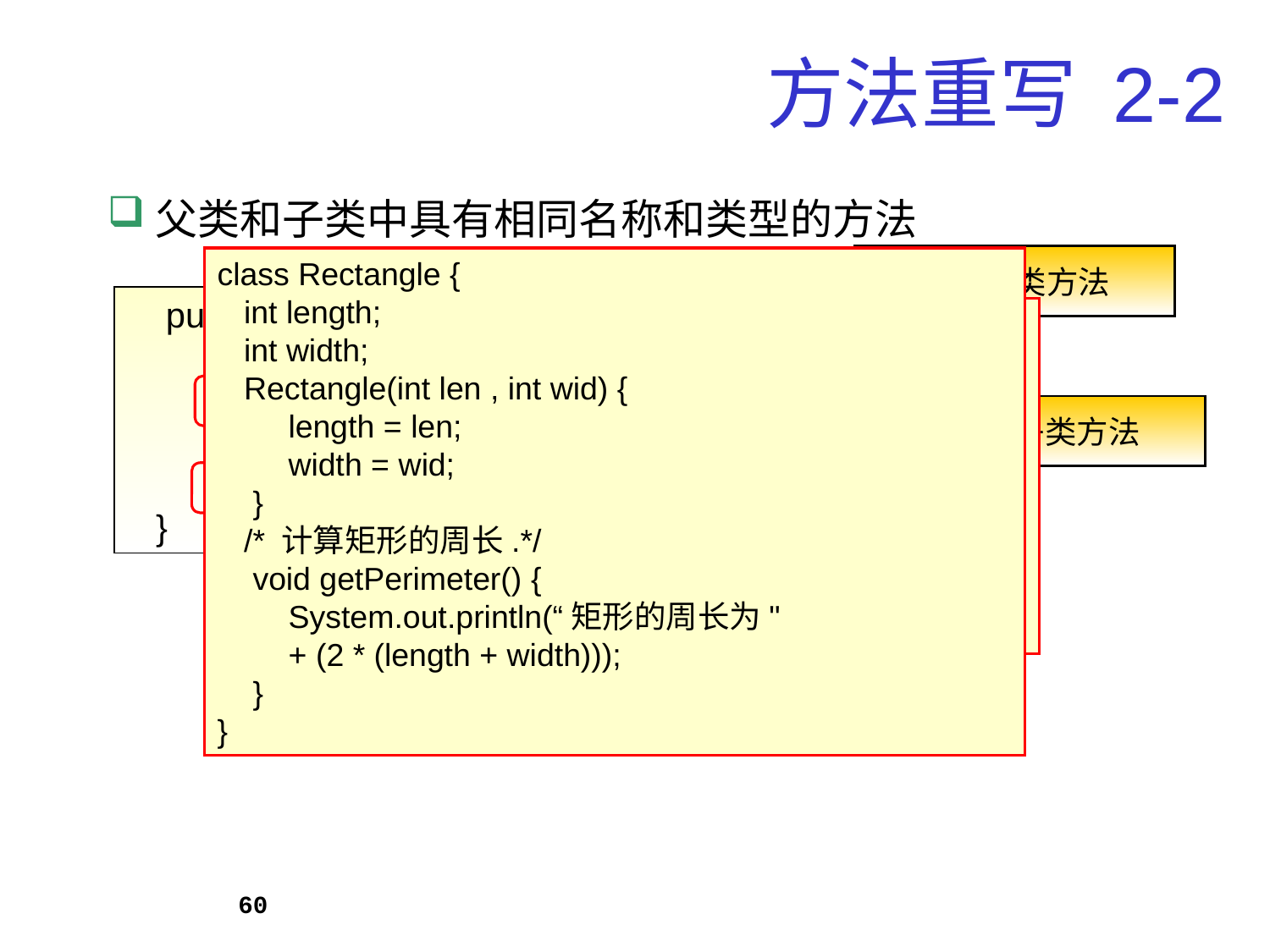

# 方法重写 2-2
父类和子类中具有相同名称和类型的方法
class Rectangle {
   int length;
   int width;
   Rectangle(int len , int wid) {
        length = len;
        width = wid;
    }
   /* 计算矩形的周长.*/
    void getPerimeter() {
        System.out.println(“矩形的周长为"
        + (2 * (length + width)));
    }
}
调用父类方法
    public static void main(String [] arg) {
        Rectangle rectObj = new Rectangle(10, 15);
        rectObj.getPerimeter();
        Rectangle sqObj= new Square(15);
        sqObj.getPerimeter();
   }
class Square extends Rectangle {
    Square(int len) {
        length = len;
    }
    /* 计算周长.*/
    void getPerimeter() {
        System.out.println(“正方形的周长为" + (4 * length));
    }
}

调用子类方法

60